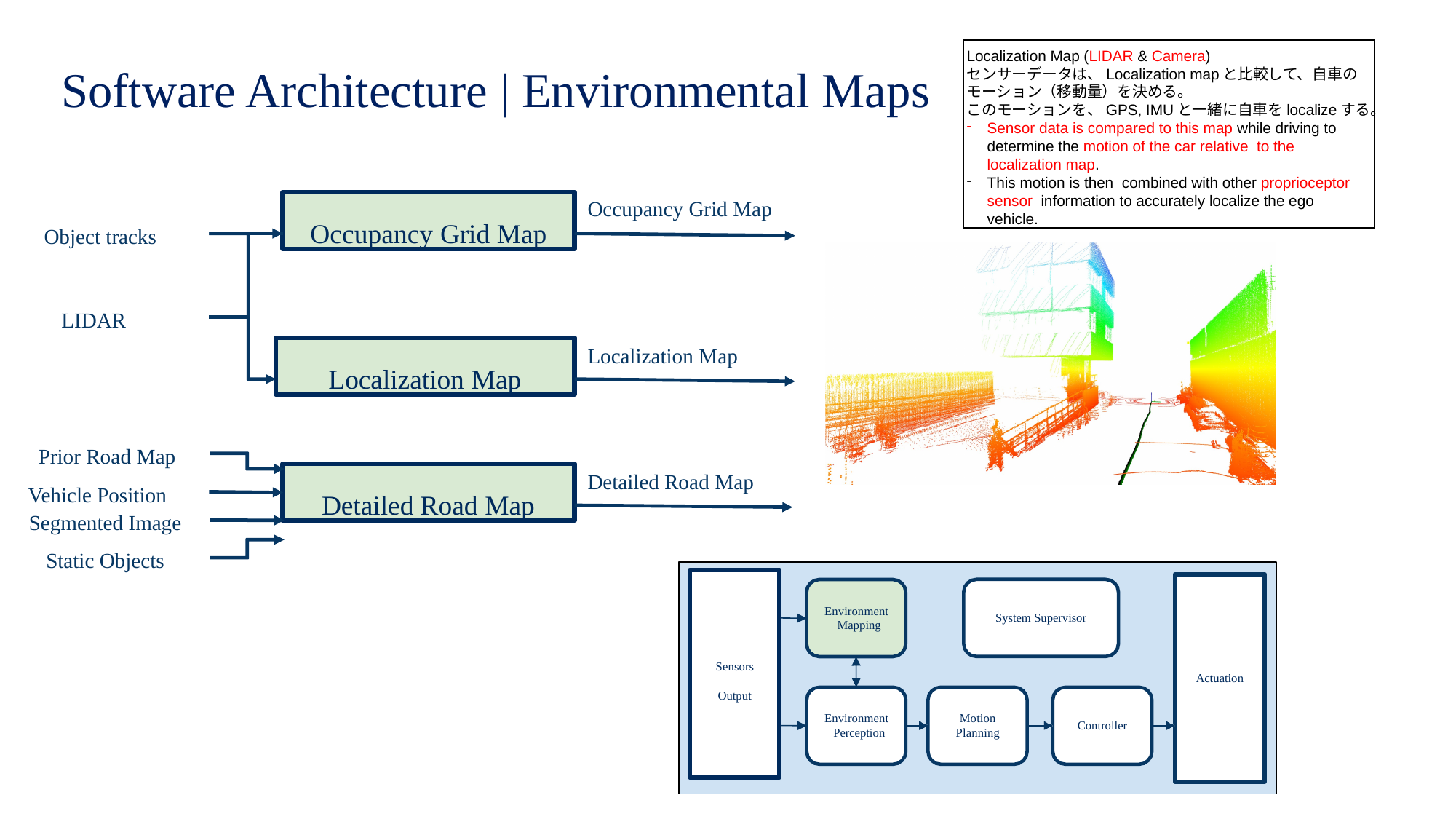

Localization Map (LIDAR & Camera)
センサーデータは、Localization mapと比較して、自車のモーション（移動量）を決める。
このモーションを、GPS, IMUと一緒に自車をlocalizeする。
Sensor data is compared to this map while driving to determine the motion of the car relative  to the localization map.
This motion is then  combined with other proprioceptor sensor  information to accurately localize the ego  vehicle.
# Software Architecture | Environmental Maps
Occupancy Grid Map
Occupancy Grid Map
Object tracks

LIDAR
Localization Map
Localization Map

Prior Road Map
Vehicle Position  Segmented Image
Static Objects

Detailed Road Map
Detailed Road Map

Environment  Mapping
System Supervisor
Sensors  Output
Actuation
Environment  Perception
Motion  Planning
Controller